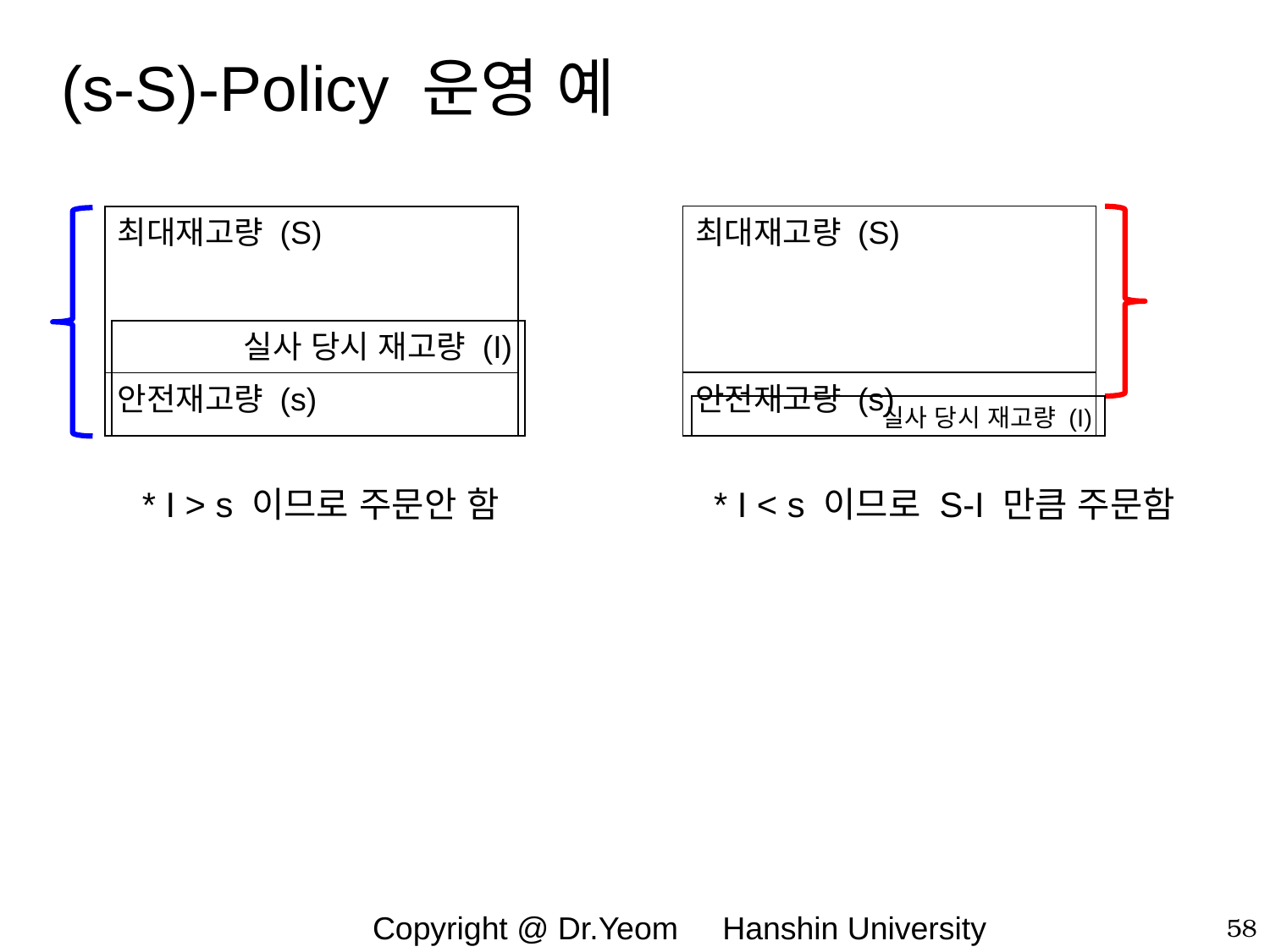

# (s-S)-Policy 운영 예
최대재고량 (S)
최대재고량 (S)

실사 당시 재고량 (I)
안전재고량 (s)
안전재고량 (s)
실사 당시 재고량 (I)
* I < s 이므로 S-I 만큼 주문함
* I > s 이므로 주문안 함
58